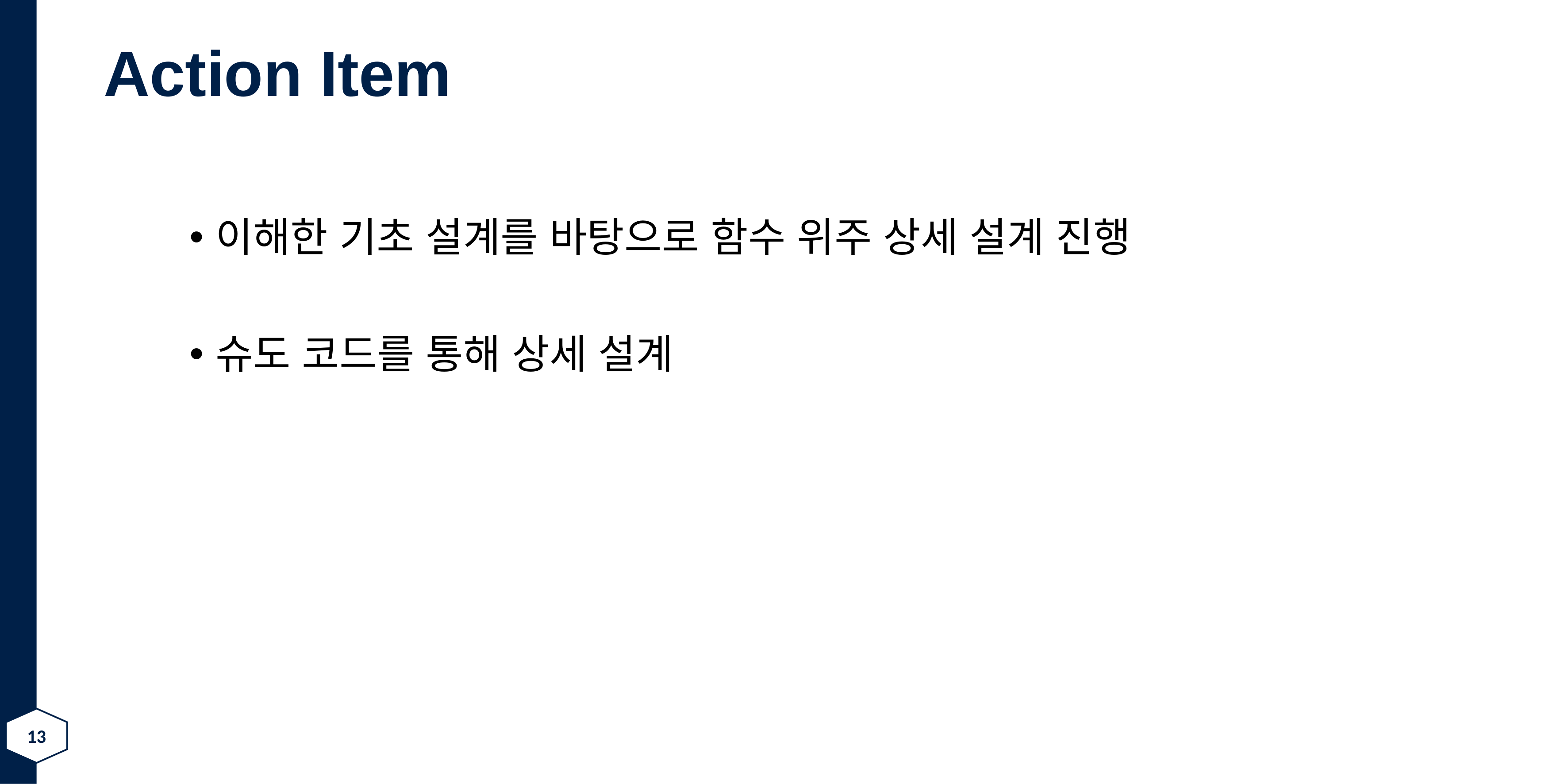

# Action Item
이해한 기초 설계를 바탕으로 함수 위주 상세 설계 진행

슈도 코드를 통해 상세 설계